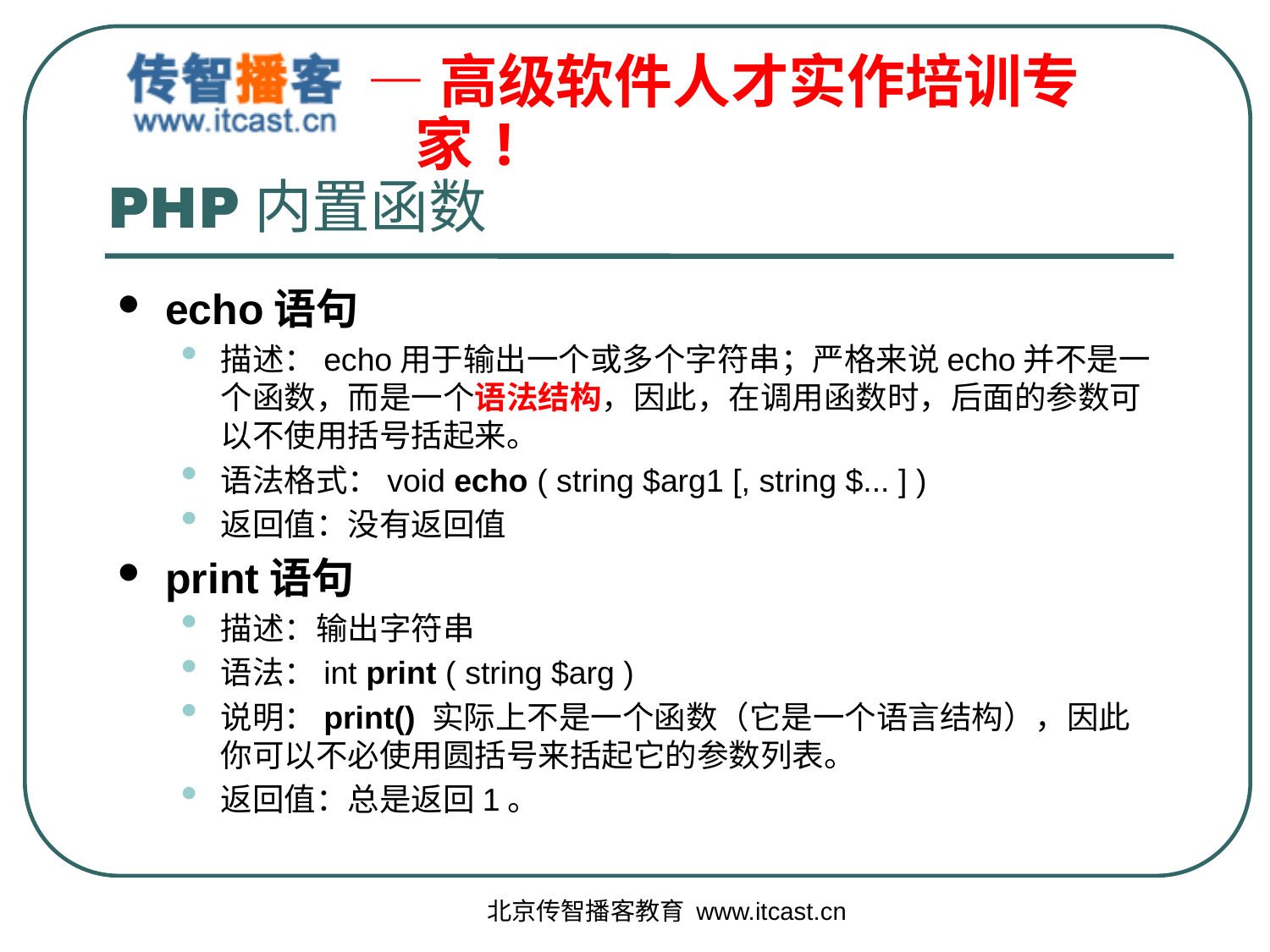

# PHP内置函数
echo语句
描述：echo用于输出一个或多个字符串；严格来说echo并不是一个函数，而是一个语法结构，因此，在调用函数时，后面的参数可以不使用括号括起来。
语法格式：void echo ( string $arg1 [, string $... ] )
返回值：没有返回值
print语句
描述：输出字符串
语法：int print ( string $arg )
说明：print() 实际上不是一个函数（它是一个语言结构），因此你可以不必使用圆括号来括起它的参数列表。
返回值：总是返回1。